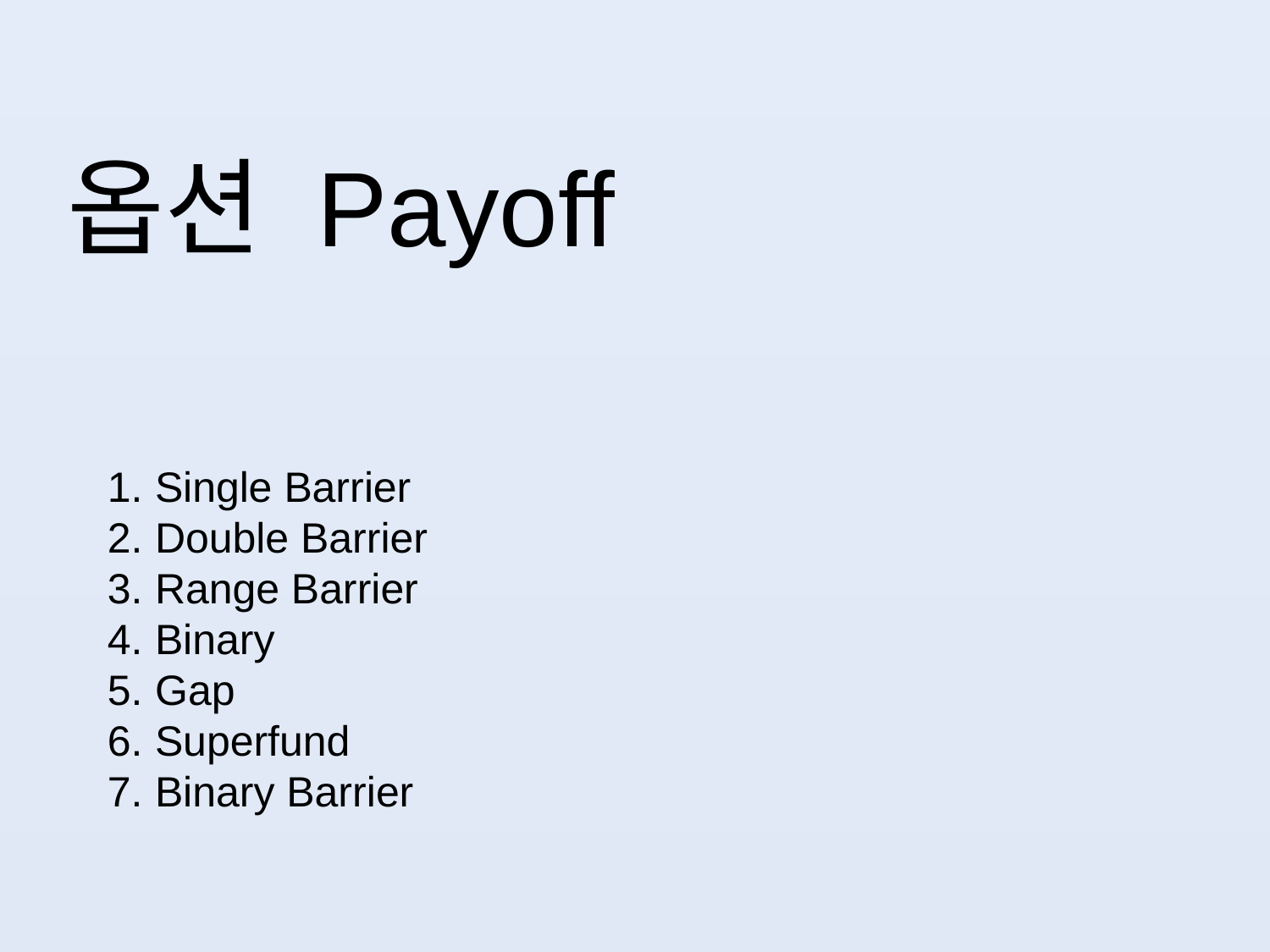

옵션 Payoff
Single Barrier
Double Barrier
Range Barrier
Binary
Gap
Superfund
Binary Barrier